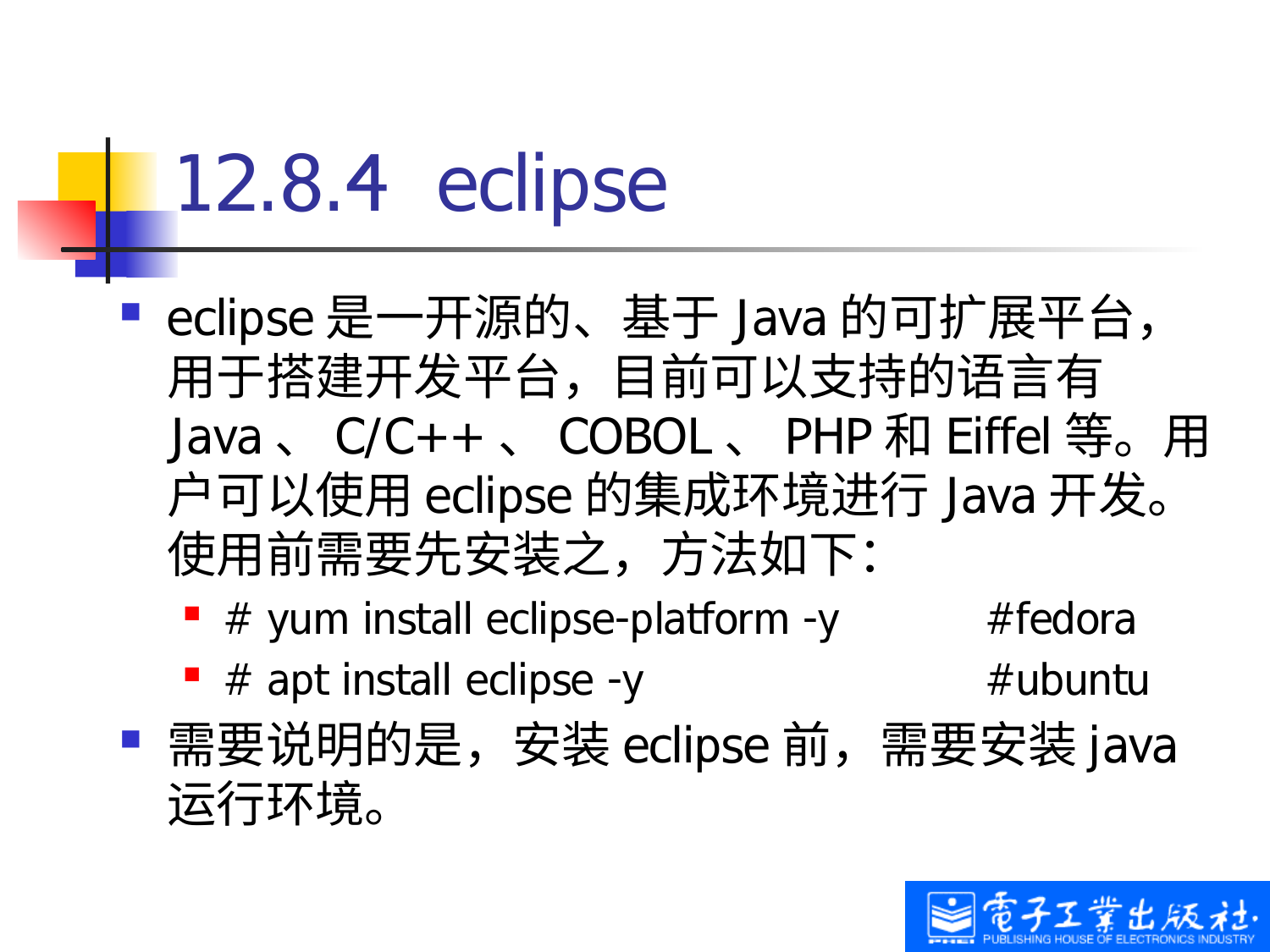

# 12.8.4  eclipse
eclipse是一开源的、基于Java的可扩展平台，用于搭建开发平台，目前可以支持的语言有Java、C/C++、COBOL、PHP和Eiffel等。用户可以使用eclipse的集成环境进行Java开发。使用前需要先安装之，方法如下：
# yum install eclipse-platform -y 		#fedora
# apt install eclipse -y 			#ubuntu
需要说明的是，安装eclipse前，需要安装java运行环境。